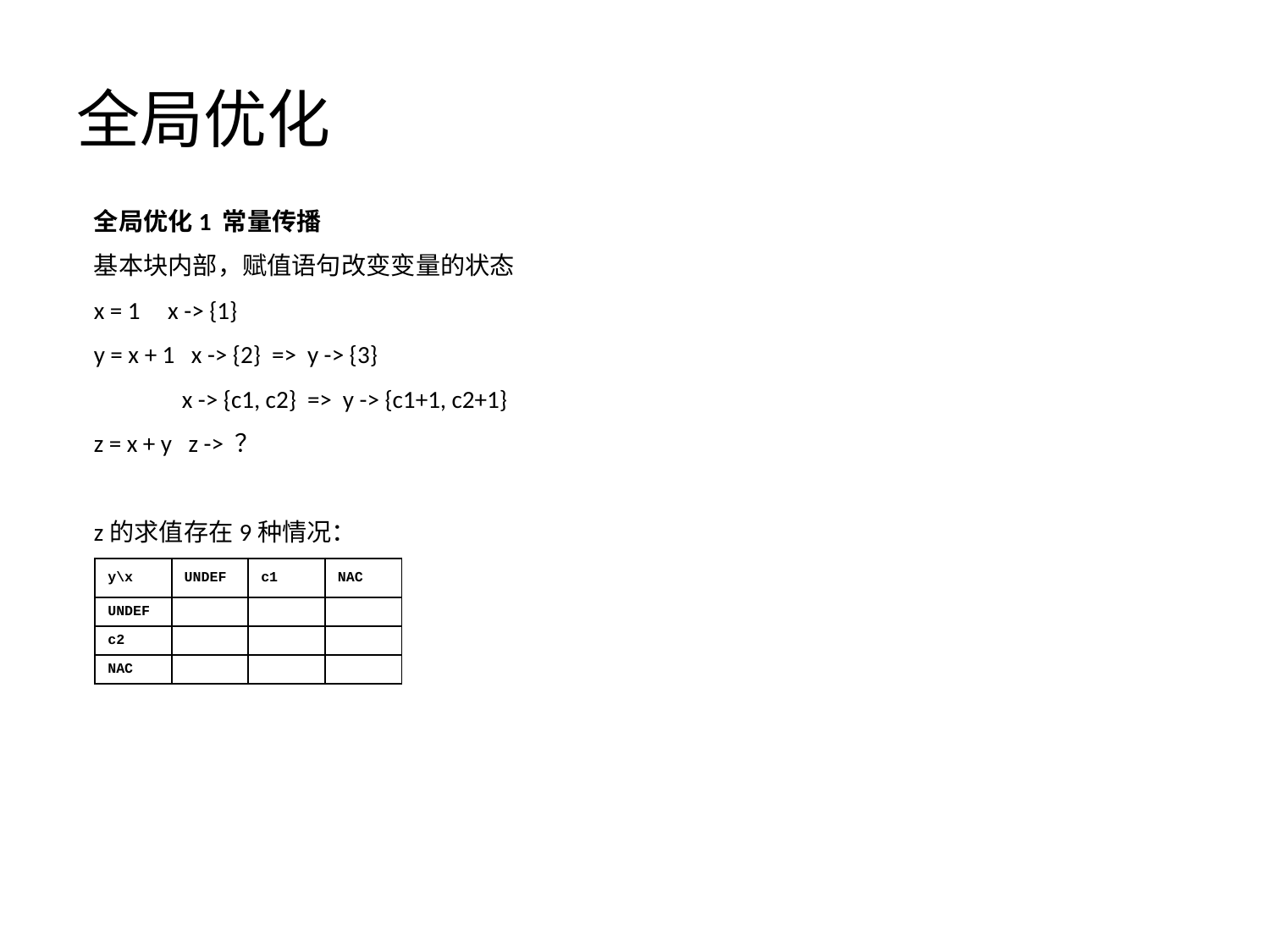

# 全局优化

全局优化1 常量传播
基本块内部，赋值语句改变变量的状态
x = 1     x -> {1}
y = x + 1   x -> {2}  =>  y -> {3}
                x -> {c1, c2}  =>  y -> {c1+1, c2+1}
z = x + y   z -> ？

z的求值存在9种情况：

| y\x | UNDEF | c1 | NAC |
| --- | --- | --- | --- |
| UNDEF |  |  |  |
| c2 |  |  |  |
| NAC |  |  |  |